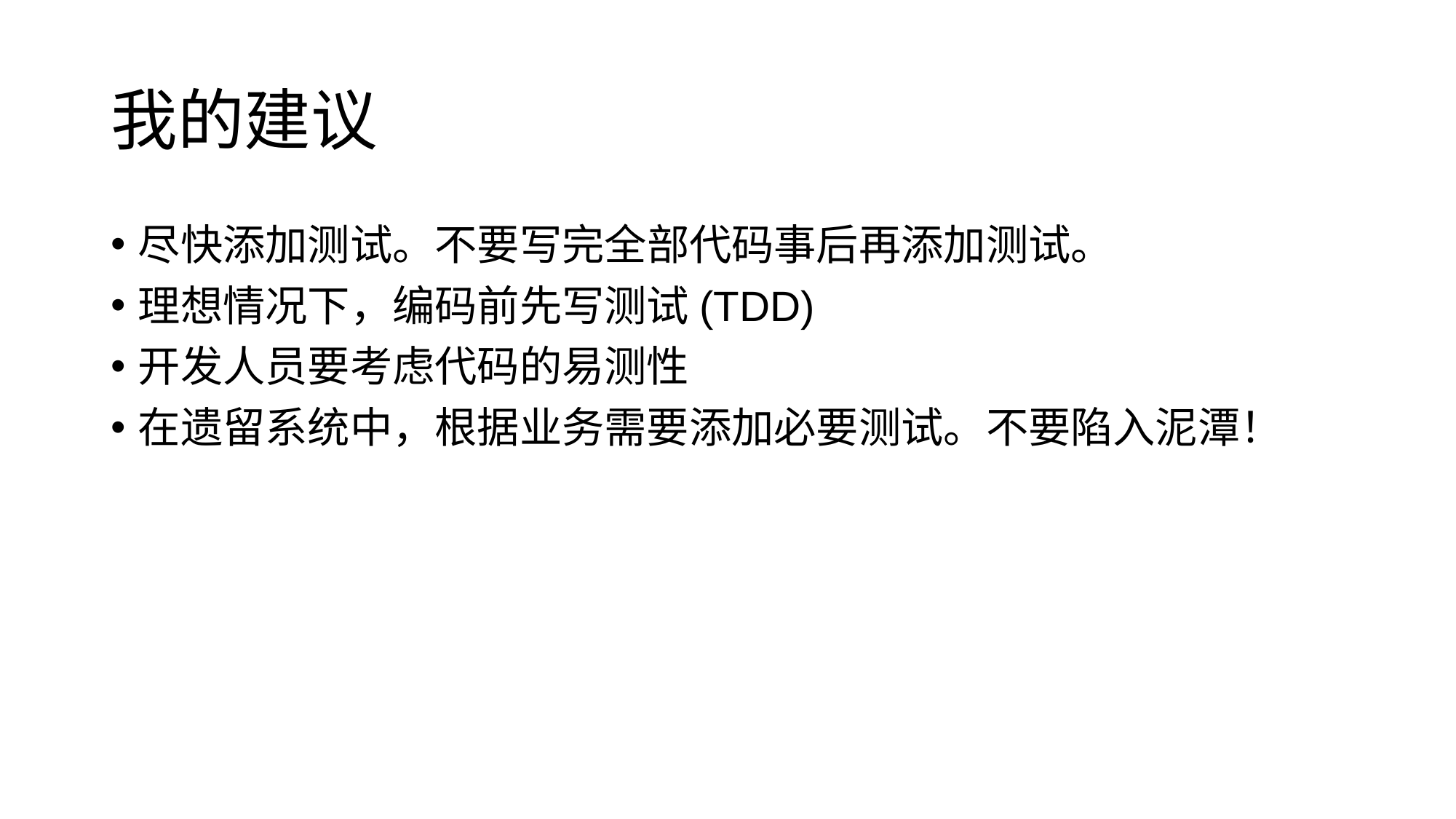

# 我的建议
尽快添加测试。不要写完全部代码事后再添加测试。
理想情况下，编码前先写测试(TDD)
开发人员要考虑代码的易测性
在遗留系统中，根据业务需要添加必要测试。不要陷入泥潭！